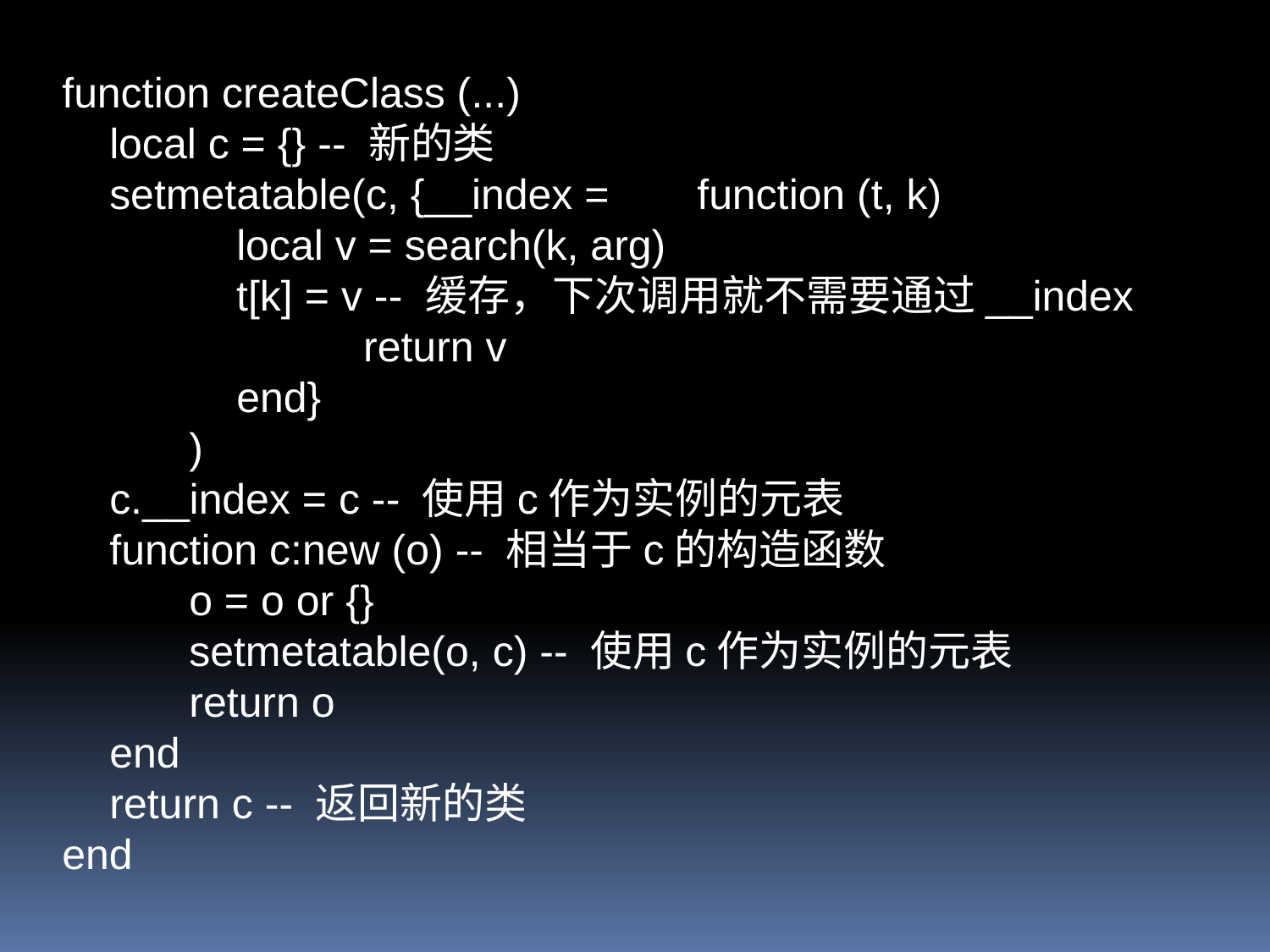

function createClass (...)
    local c = {} -- 新的类
    setmetatable(c, {__index =	function (t, k)
	    local v = search(k, arg)					    t[k] = v -- 缓存，下次调用就不需要通过__index		    return v
	    end}
	)
    c.__index = c -- 使用c作为实例的元表
    function c:new (o) -- 相当于c的构造函数
	o = o or {}
	setmetatable(o, c) -- 使用c作为实例的元表
	return o
    end
    return c -- 返回新的类
end